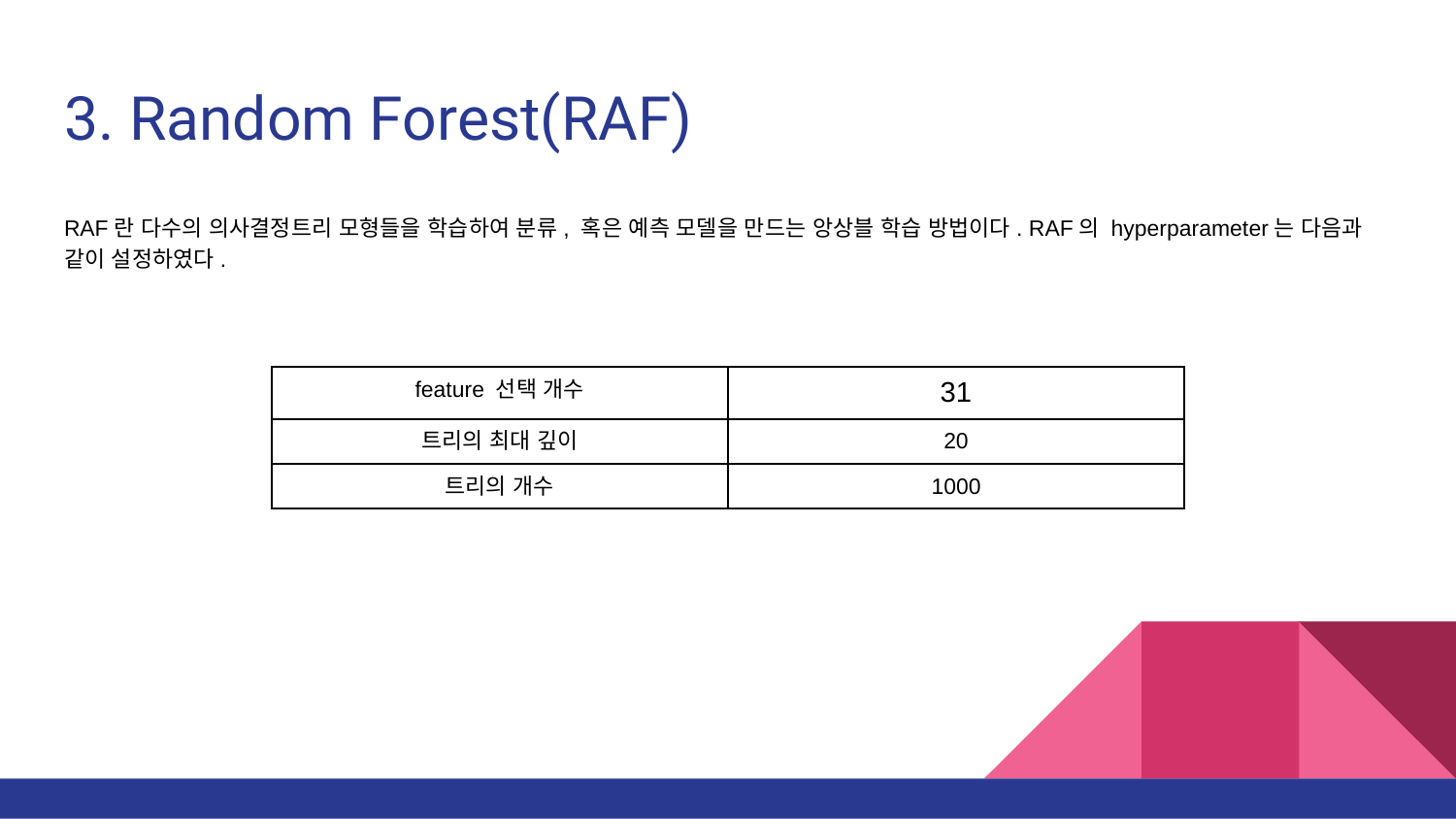

# 3. Random Forest(RAF)
RAF란 다수의 의사결정트리 모형들을 학습하여 분류, 혹은 예측 모델을 만드는 앙상블 학습 방법이다. RAF의 hyperparameter는 다음과 같이 설정하였다.
| feature 선택 개수 | 31 |
| --- | --- |
| 트리의 최대 깊이 | 20 |
| 트리의 개수 | 1000 |